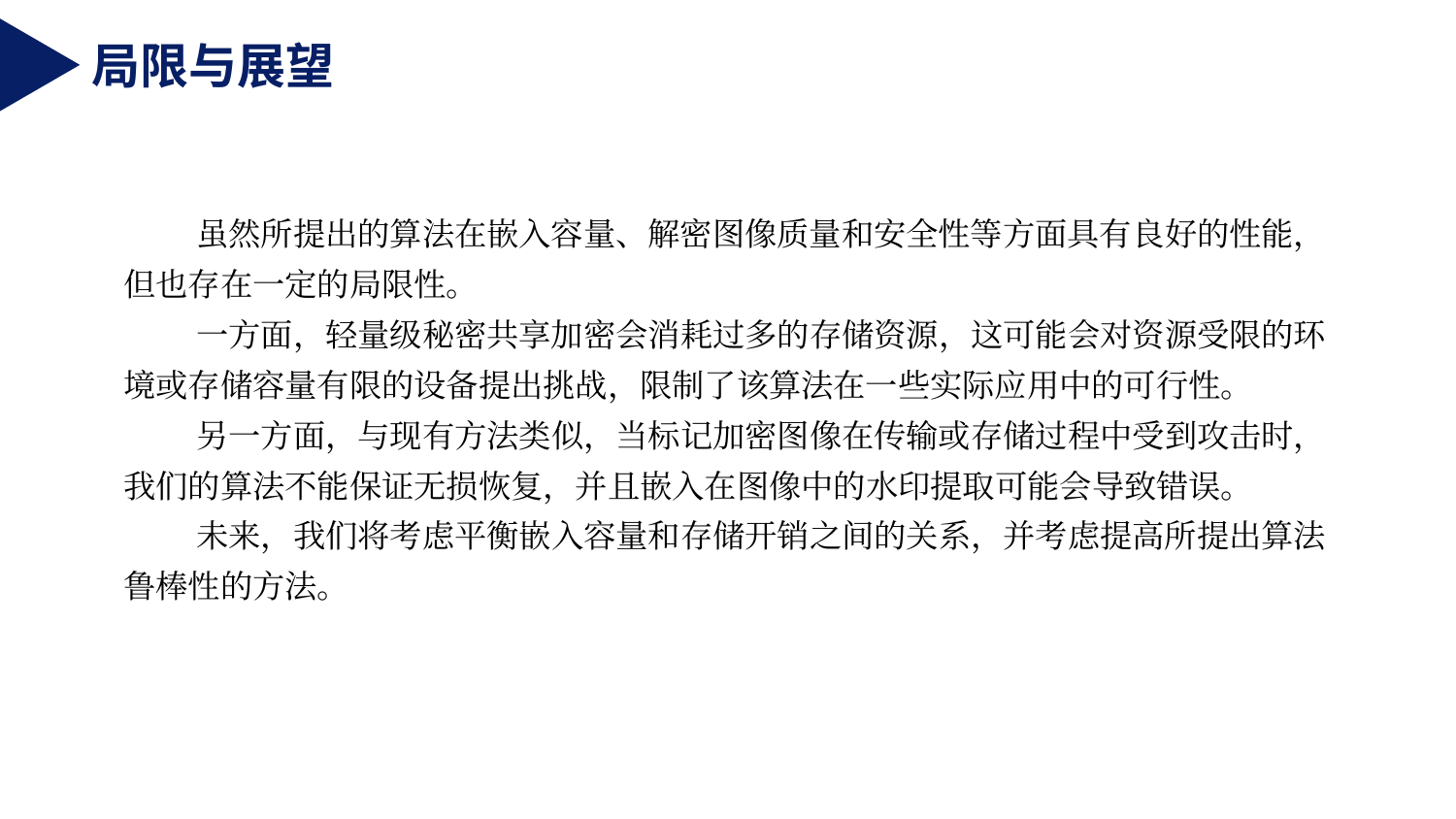

局限与展望
虽然所提出的算法在嵌入容量、解密图像质量和安全性等方面具有良好的性能，但也存在一定的局限性。
一方面，轻量级秘密共享加密会消耗过多的存储资源，这可能会对资源受限的环境或存储容量有限的设备提出挑战，限制了该算法在一些实际应用中的可行性。
另一方面，与现有方法类似，当标记加密图像在传输或存储过程中受到攻击时，我们的算法不能保证无损恢复，并且嵌入在图像中的水印提取可能会导致错误。
未来，我们将考虑平衡嵌入容量和存储开销之间的关系，并考虑提高所提出算法鲁棒性的方法。